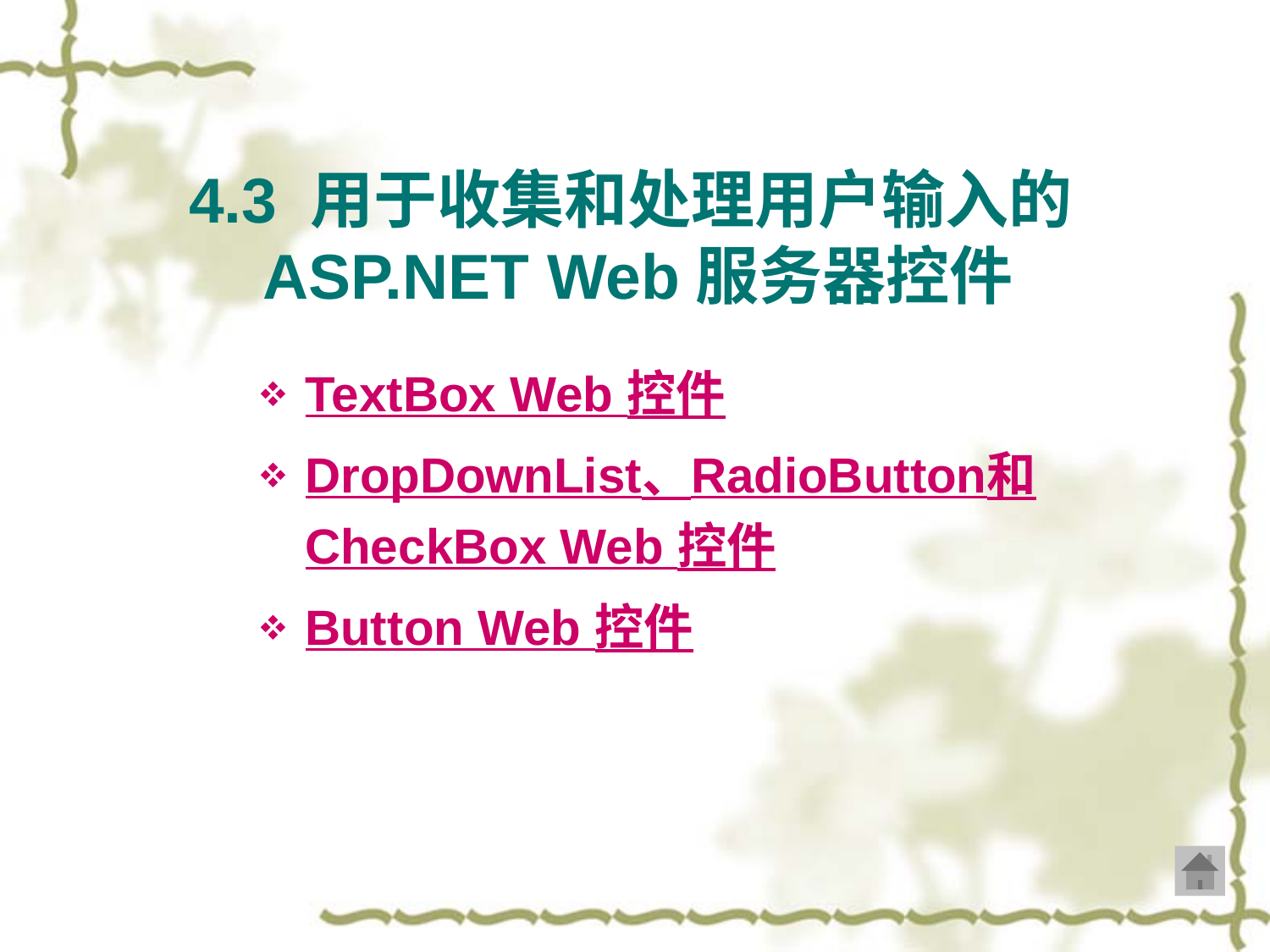

# 4.3 用于收集和处理用户输入的ASP.NET Web服务器控件
TextBox Web 控件
DropDownList、RadioButton和CheckBox Web 控件
Button Web 控件